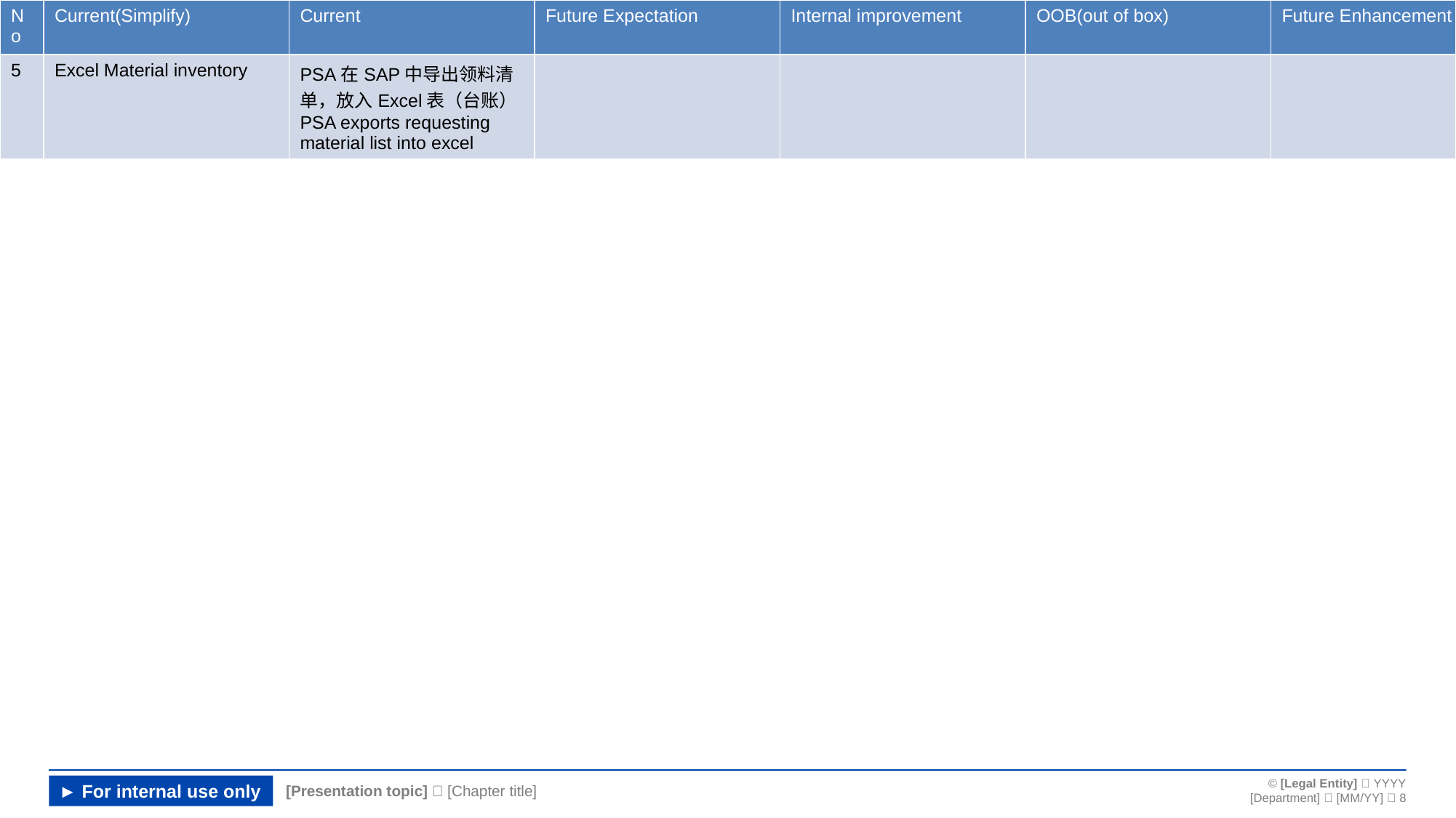

| No | Current(Simplify) | Current | Future Expectation | Internal improvement | OOB(out of box) | Future Enhancement |  |
| --- | --- | --- | --- | --- | --- | --- | --- |
| 5 | Excel Material inventory | PSA在SAP中导出领料清单，放入Excel表（台账） PSA exports requesting material list into excel |  |  |  |  |  |
#